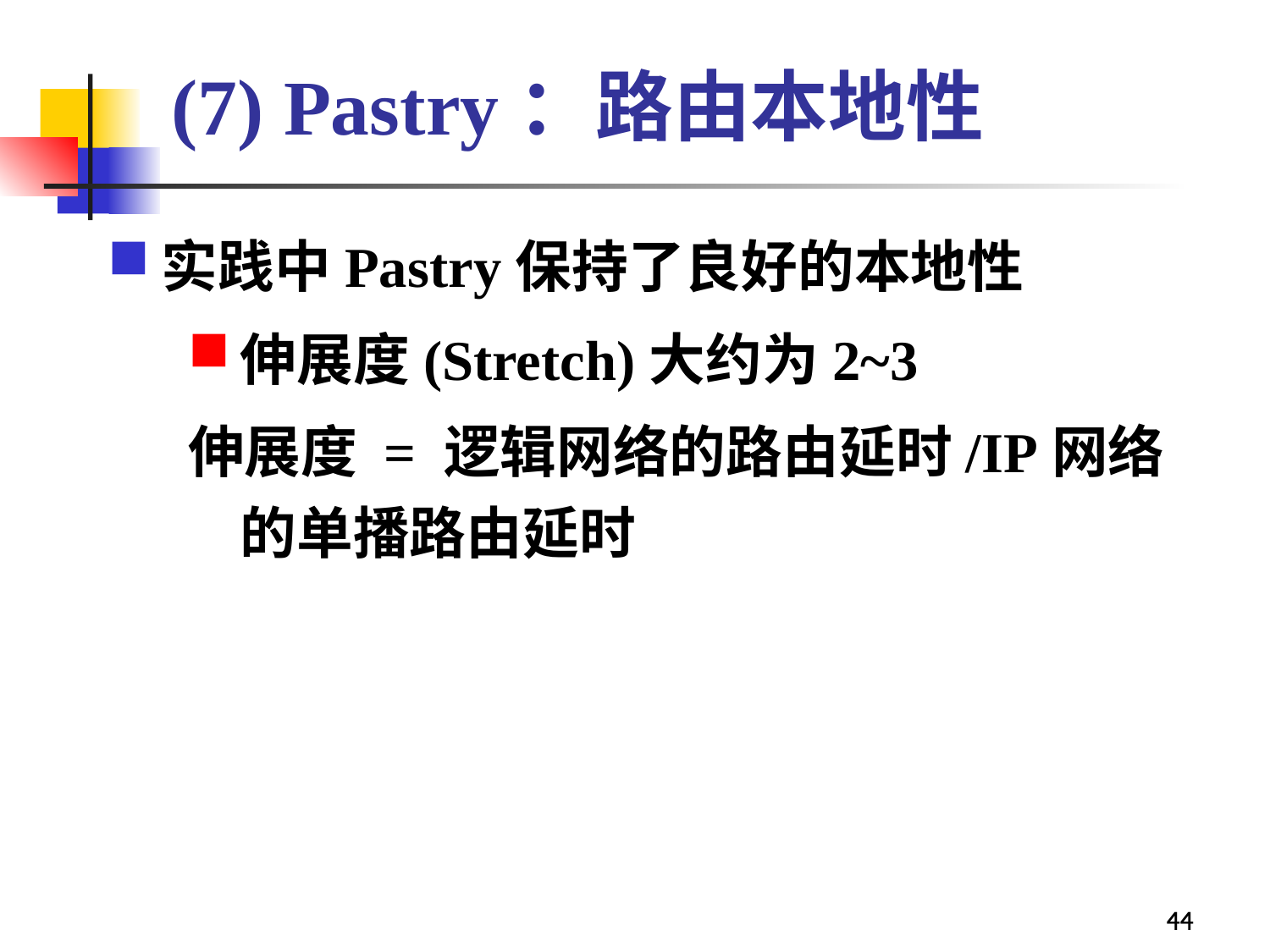

# (7) Pastry：路由本地性
实践中Pastry保持了良好的本地性
伸展度(Stretch)大约为2~3
伸展度 = 逻辑网络的路由延时/IP网络的单播路由延时
44